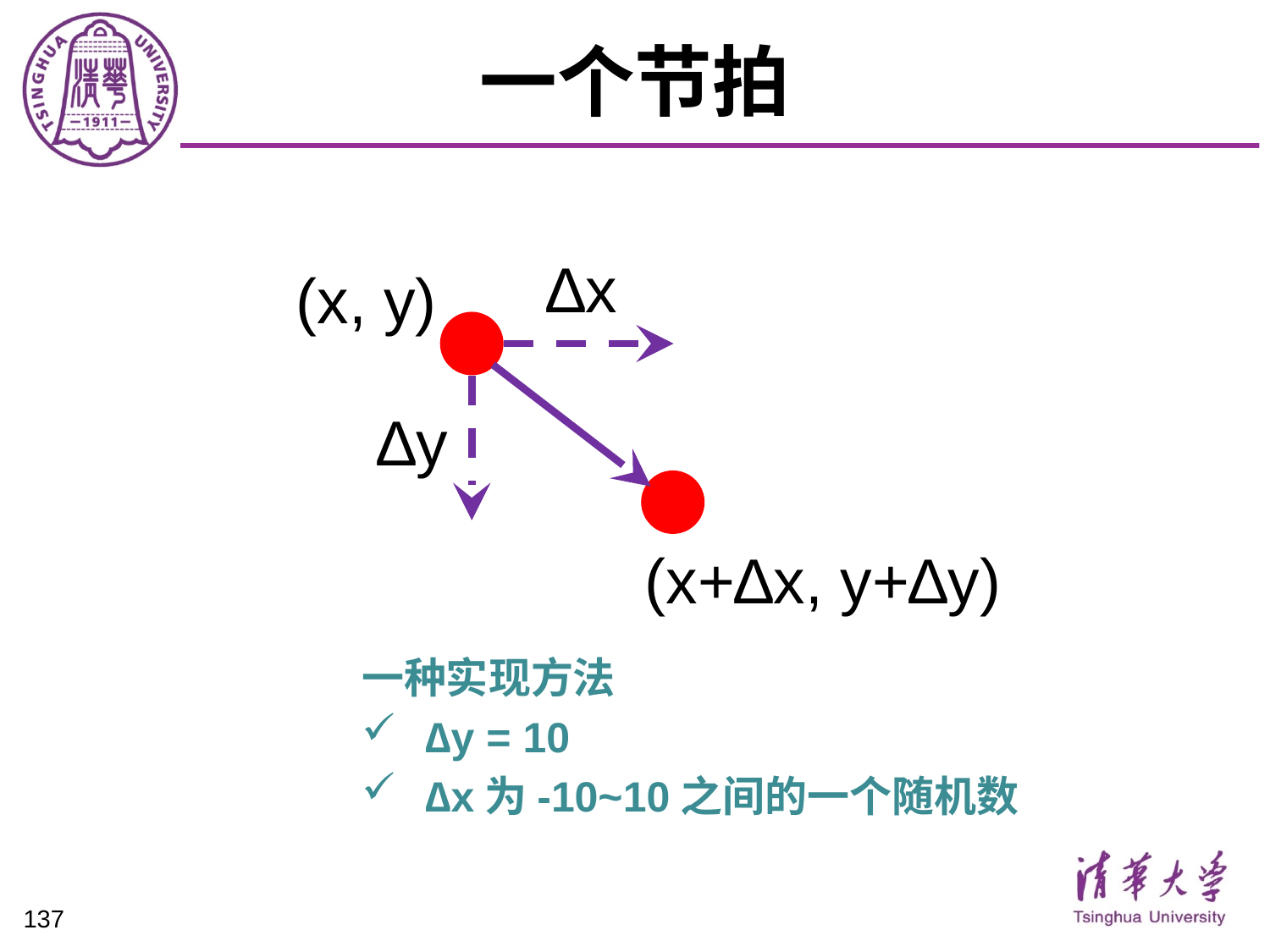

# 一个节拍
∆x
(x, y)

∆y

(x+∆x, y+∆y)
一种实现方法
∆y = 10
∆x为-10~10之间的一个随机数
137